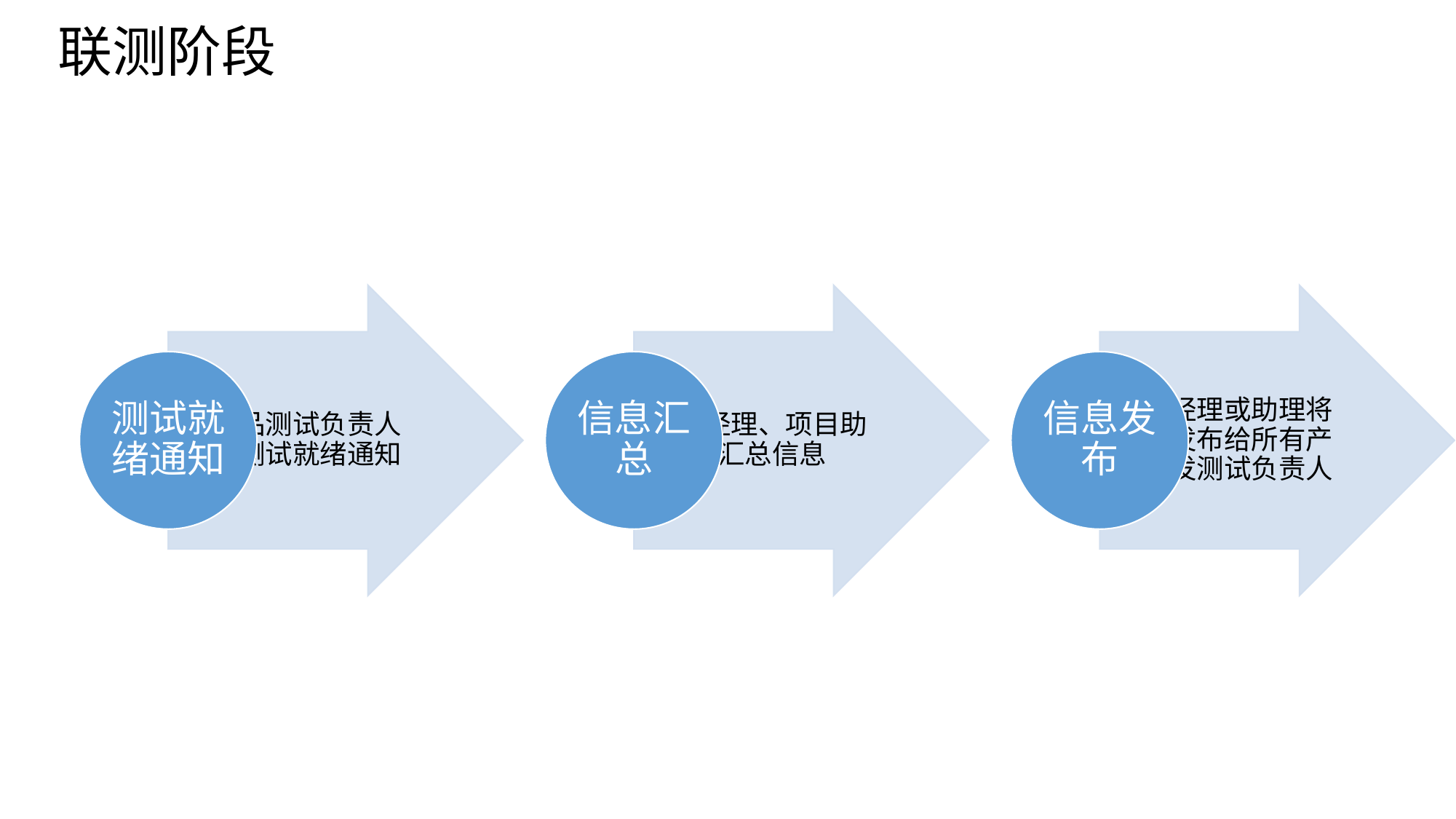

联测阶段

各产品测试负责人 提交测试就绪通知
测试就绪通知
项目经理、项目助理汇总信息
信息汇总
项目经理或助理将信息发布给所有产品开发测试负责人
信息发布